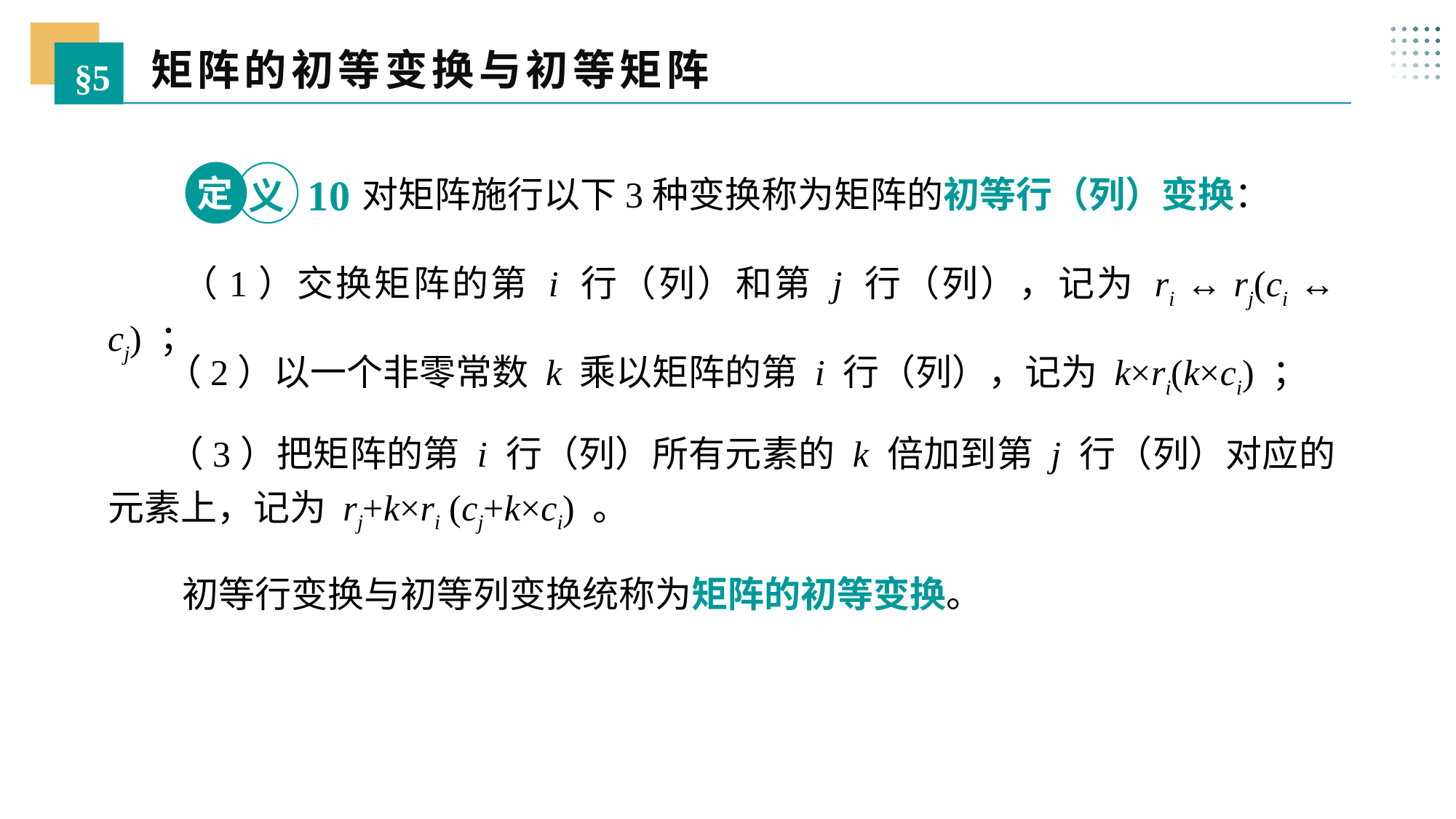

矩阵的初等变换与初等矩阵
§5

定

10
义
                              对矩阵施行以下3种变换称为矩阵的初等行（列）变换：
      （1）交换矩阵的第 i 行（列）和第 j 行（列），记为 ri ↔ rj(ci ↔ cj) ；
      （2）以一个非零常数 k 乘以矩阵的第 i 行（列），记为 k×ri(k×ci) ；
      （3）把矩阵的第 i 行（列）所有元素的 k 倍加到第 j 行（列）对应的元素上，记为 rj+k×ri (cj+k×ci) 。
        初等行变换与初等列变换统称为矩阵的初等变换。